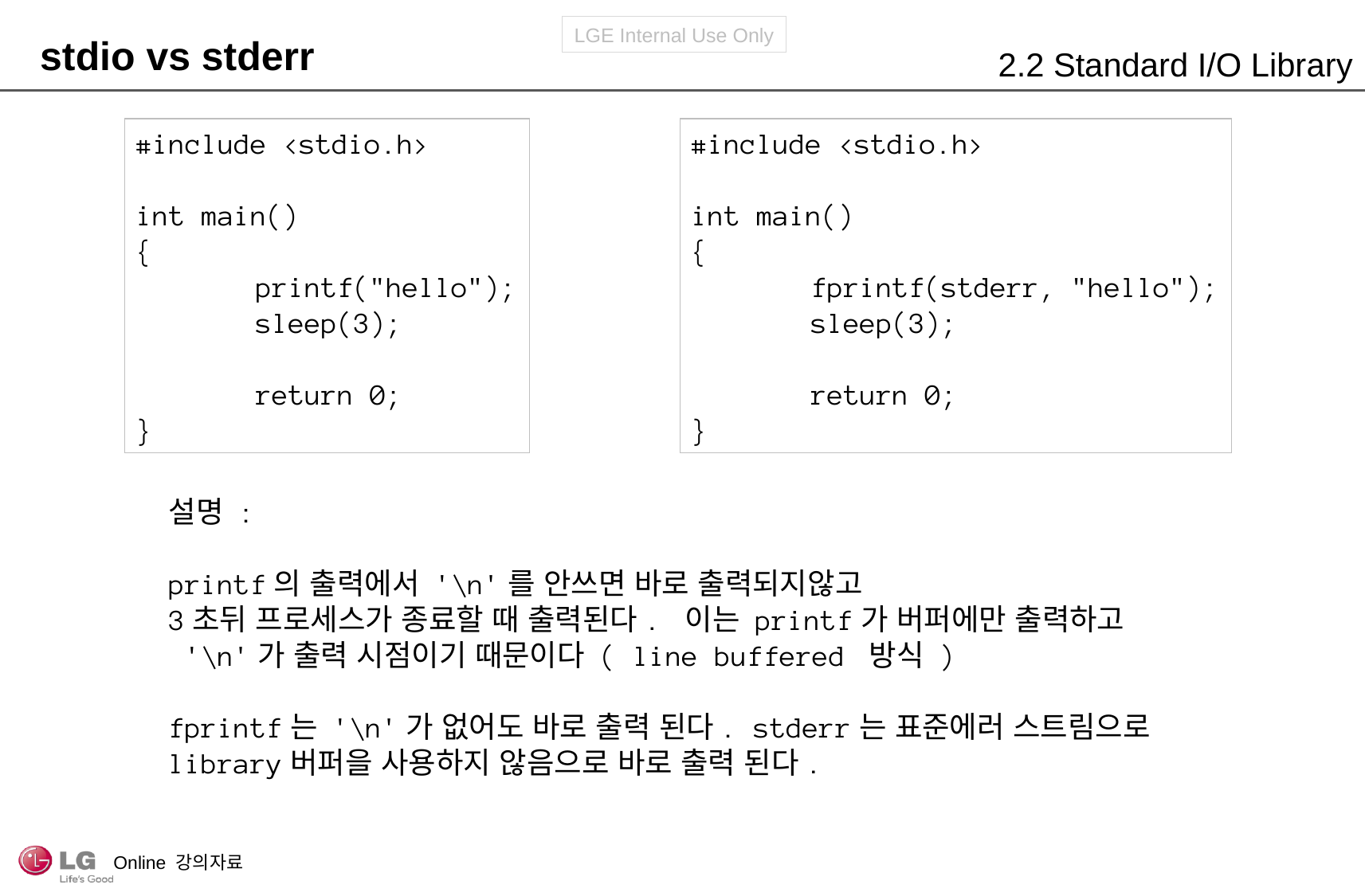

stdio vs stderr
2.2 Standard I/O Library

#include <stdio.h>

int main()
{
	printf("hello");
	sleep(3);

	return 0;
}
#include <stdio.h>

int main()
{
	fprintf(stderr, "hello");
	sleep(3);

	return 0;
}
설명 :

printf의 출력에서 '\n'를 안쓰면 바로 출력되지않고
3초뒤 프로세스가 종료할 때 출력된다. 이는 printf가 버퍼에만 출력하고
 '\n'가 출력 시점이기 때문이다 ( line buffered 방식 )

fprintf는 '\n'가 없어도 바로 출력 된다. stderr는 표준에러 스트림으로
library버퍼을 사용하지 않음으로 바로 출력 된다.